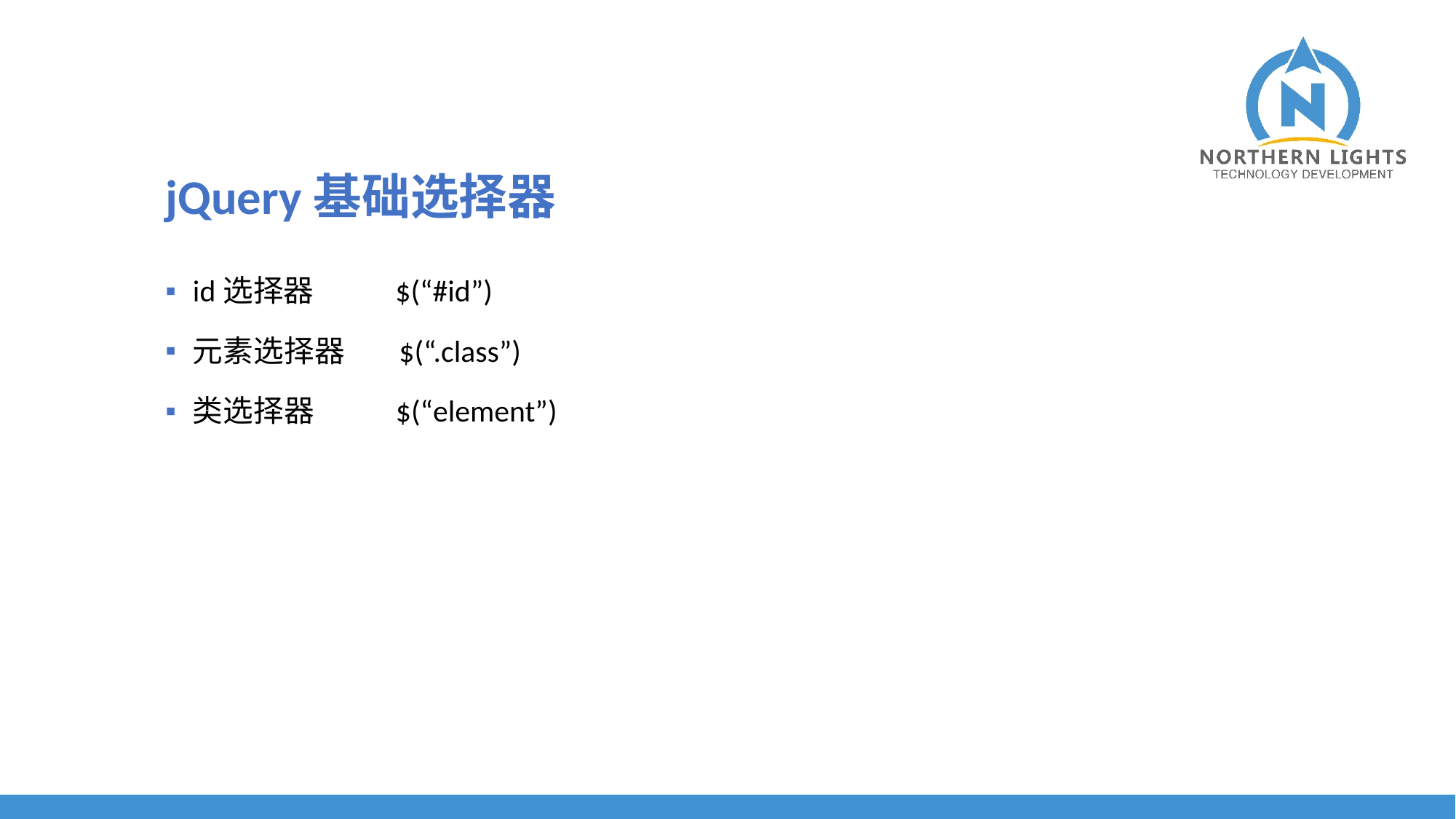

jQuery基础选择器
id选择器           $(“#id”)
元素选择器       $(“.class”)
类选择器           $(“element”)